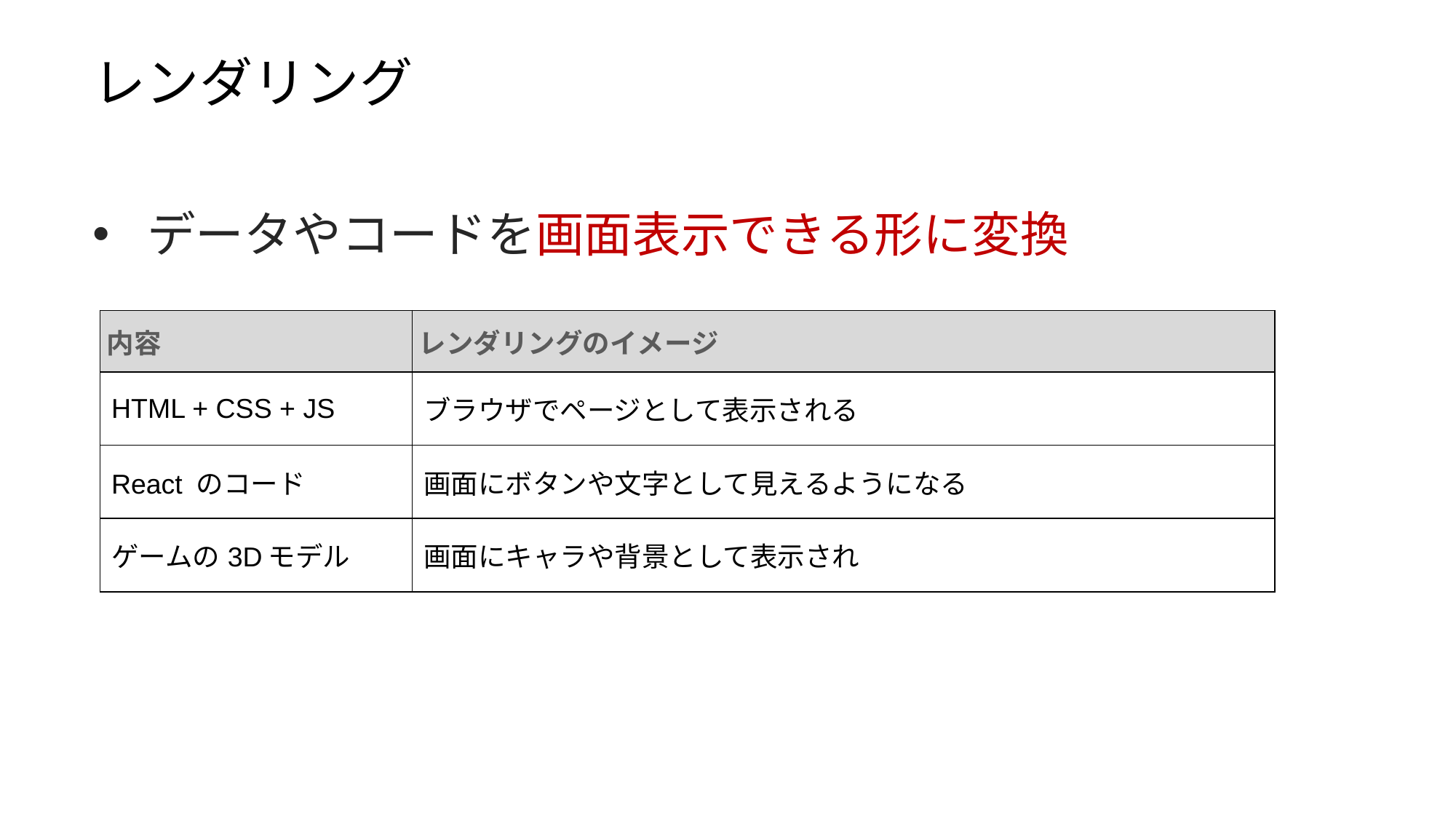

レンダリング
データやコードを画面表示できる形に変換
| 内容 | レンダリングのイメージ |
| --- | --- |
| HTML + CSS + JS | ブラウザでページとして表示される |
| React のコード | 画面にボタンや文字として見えるようになる |
| ゲームの3Dモデル | 画面にキャラや背景として表示され |